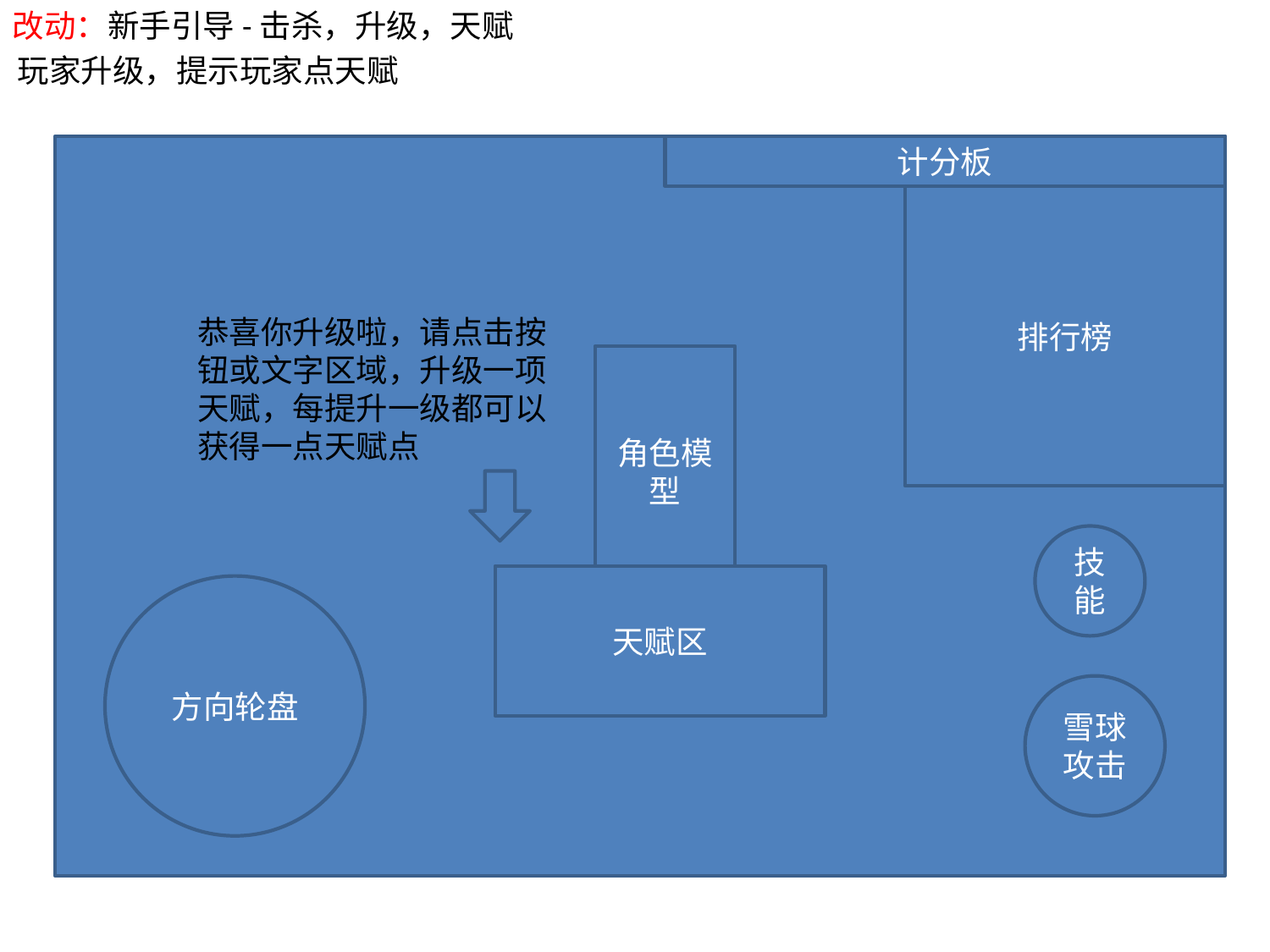

改动：新手引导-击杀，升级，天赋
玩家升级，提示玩家点天赋

计分板
排行榜
恭喜你升级啦，请点击按钮或文字区域，升级一项天赋，每提升一级都可以获得一点天赋点
角色模型

技能
天赋区
方向轮盘
雪球攻击